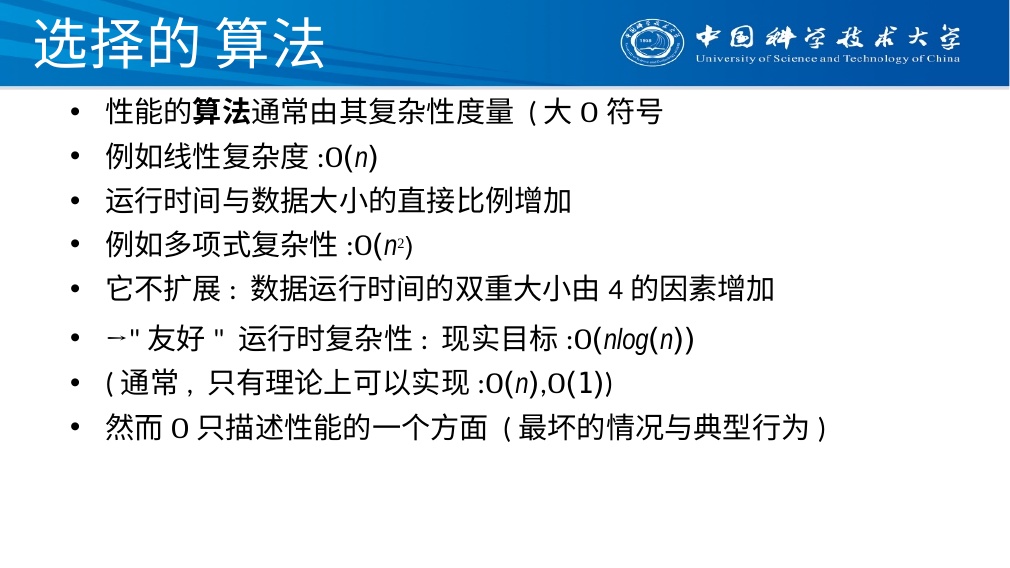

# 选择的 算法
性能的算法通常由其复杂性度量 (大O符号
例如线性复杂度:O(n)
运行时间与数据大小的直接比例增加
例如多项式复杂性:O(n2)
它不扩展: 数据运行时间的双重大小由4的因素增加
→"友好" 运行时复杂性: 现实目标:O(nlog(n))
(通常, 只有理论上可以实现:O(n),O(1))
然而O只描述性能的一个方面 (最坏的情况与典型行为)